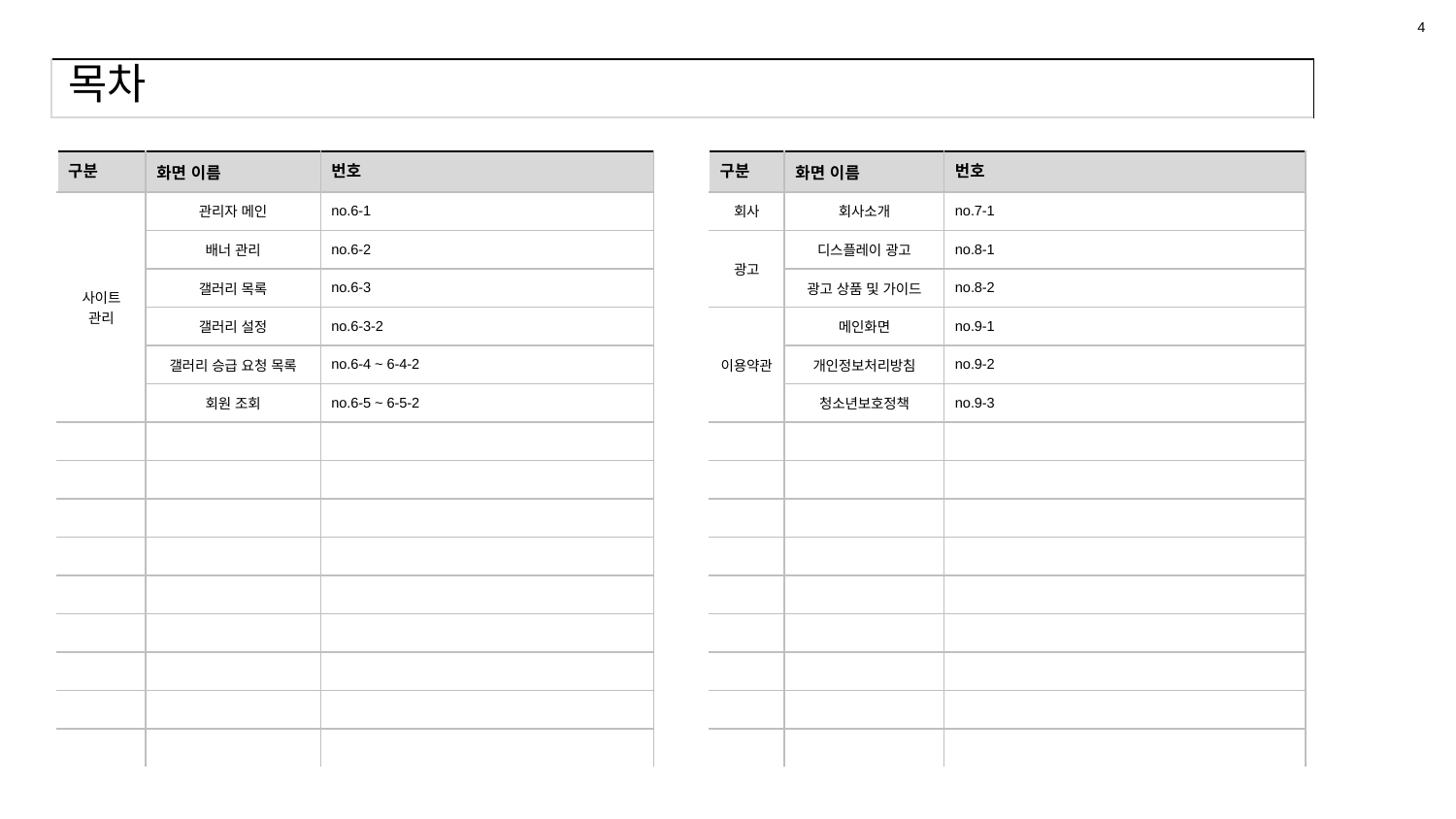

4
# 목차
| 구분 | 화면 이름 | 번호 |
| --- | --- | --- |
| 사이트 관리 | 관리자 메인 | no.6-1 |
|  | 배너 관리 | no.6-2 |
|  | 갤러리 목록 | no.6-3 |
|  | 갤러리 설정 | no.6-3-2 |
|  | 갤러리 승급 요청 목록 | no.6-4 ~ 6-4-2 |
|  | 회원 조회 | no.6-5 ~ 6-5-2 |
|  |  |  |
|  |  |  |
|  |  |  |
|  |  |  |
|  |  |  |
|  |  |  |
|  |  |  |
|  |  |  |
|  |  |  |
| 구분 | 화면 이름 | 번호 |
| --- | --- | --- |
| 회사 | 회사소개 | no.7-1 |
| 광고 | 디스플레이 광고 | no.8-1 |
|  | 광고 상품 및 가이드 | no.8-2 |
| 이용약관 | 메인화면 | no.9-1 |
|  | 개인정보처리방침 | no.9-2 |
|  | 청소년보호정책 | no.9-3 |
|  |  |  |
|  |  |  |
|  |  |  |
|  |  |  |
|  |  |  |
|  |  |  |
|  |  |  |
|  |  |  |
|  |  |  |